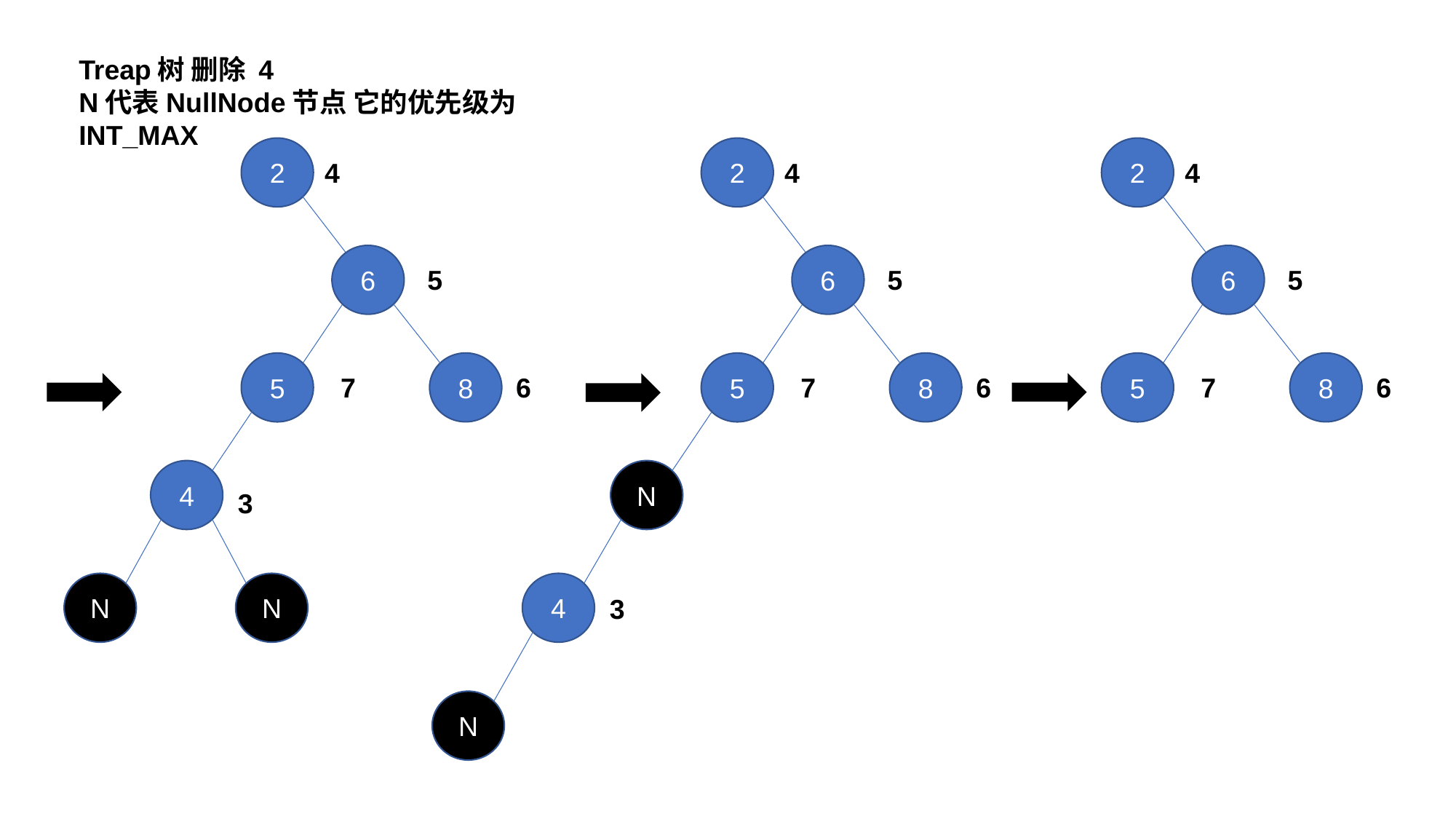

Treap树 删除 4
N代表NullNode节点 它的优先级为INT_MAX
2
2
2
4
4
4
6
6
6
5
5
5
8
8
8
5
5
5
6
6
6
7
7
7

N
4
3
4
N
N
3
N